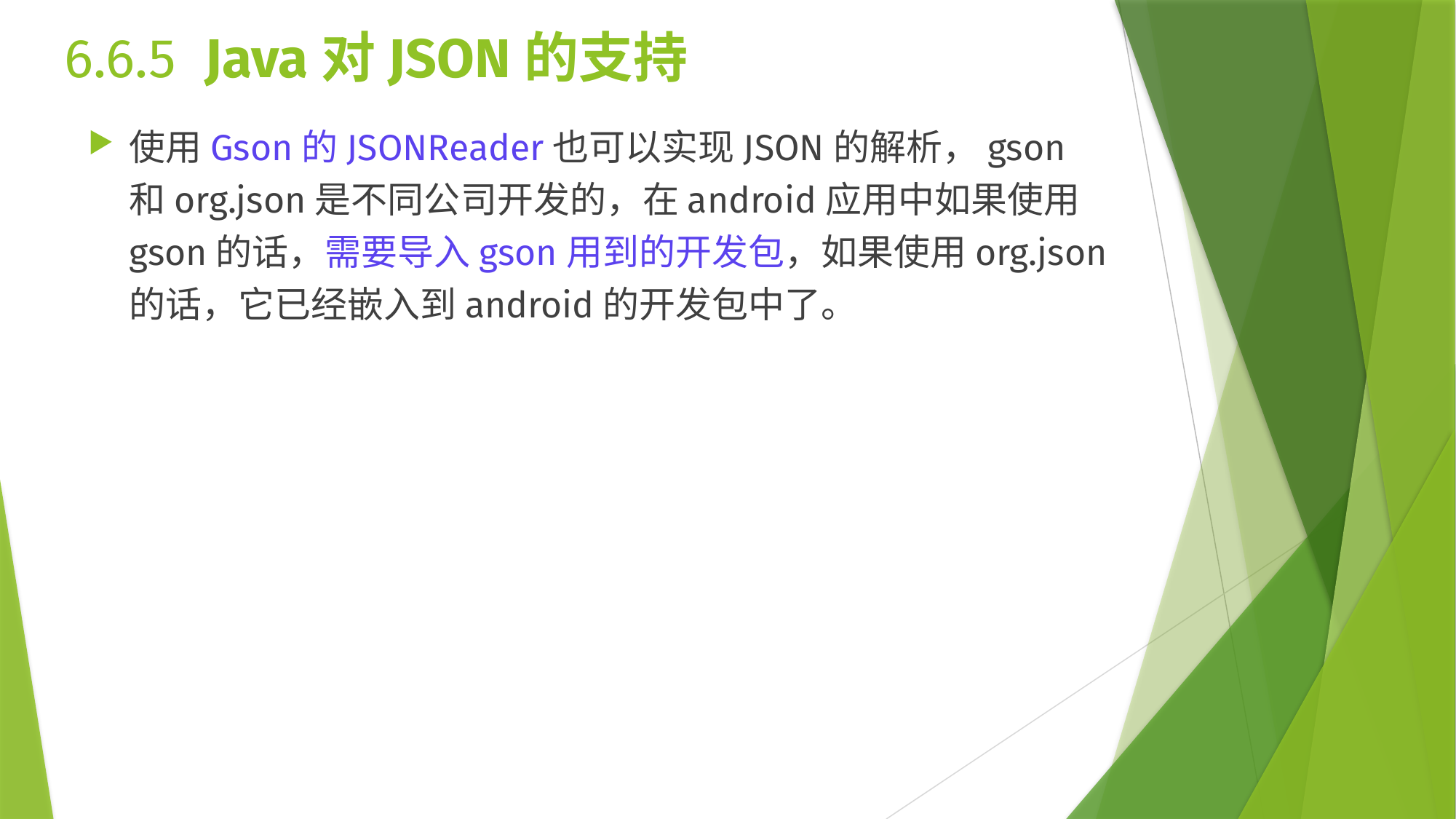

# 6.6.5  Java对JSON的支持
使用Gson的JSONReader也可以实现JSON的解析，gson 和org.json是不同公司开发的，在android应用中如果使用gson的话，需要导入gson用到的开发包，如果使用org.json的话，它已经嵌入到android的开发包中了。